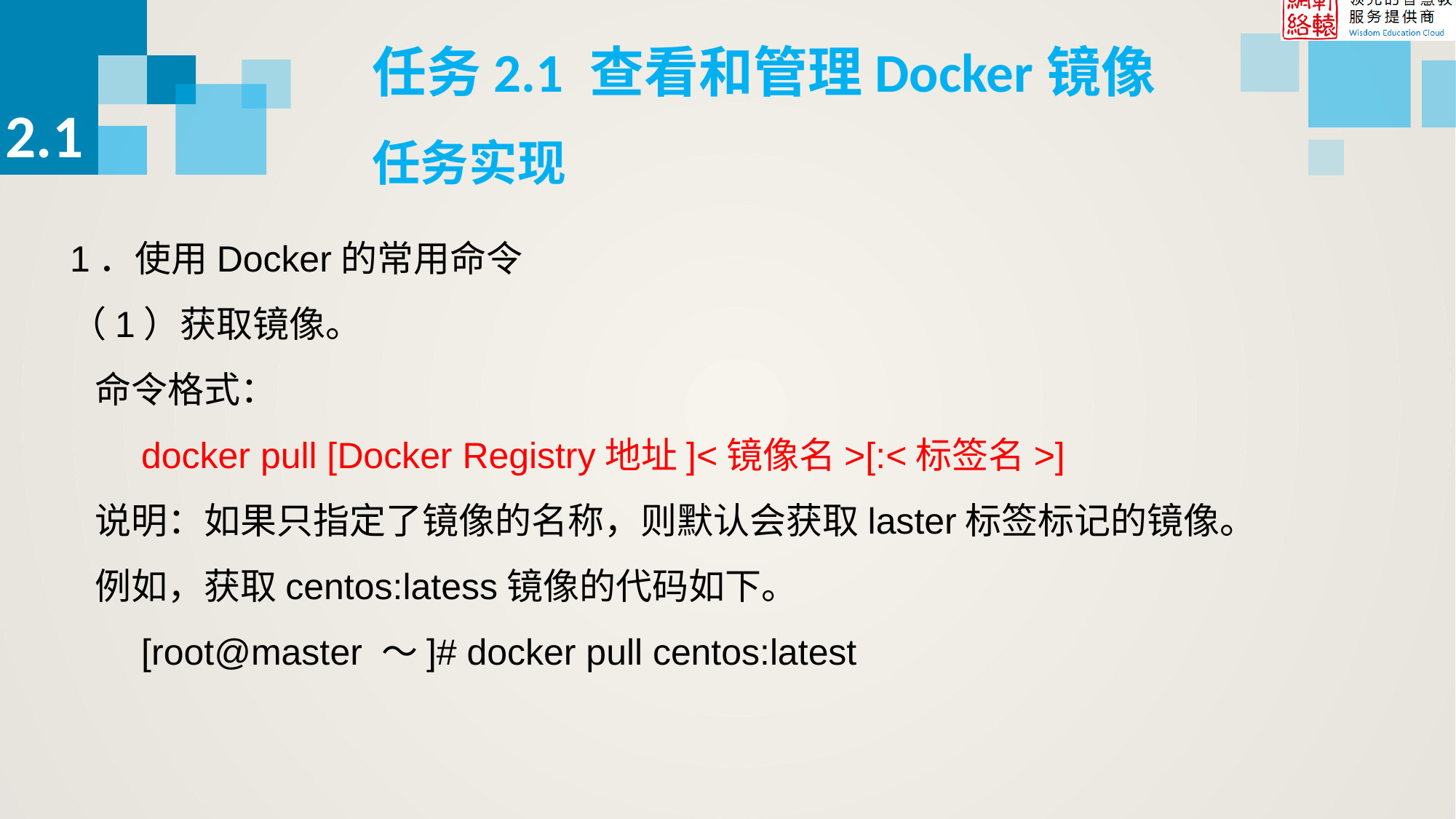

任务2.1 查看和管理Docker镜像
2.1
任务实现
1．使用Docker的常用命令
（1）获取镜像。
  命令格式：
       docker pull [Docker Registry地址]<镜像名>[:<标签名>]
  说明：如果只指定了镜像的名称，则默认会获取laster标签标记的镜像。
  例如，获取centos:latess镜像的代码如下。
       [root@master ～]# docker pull centos:latest